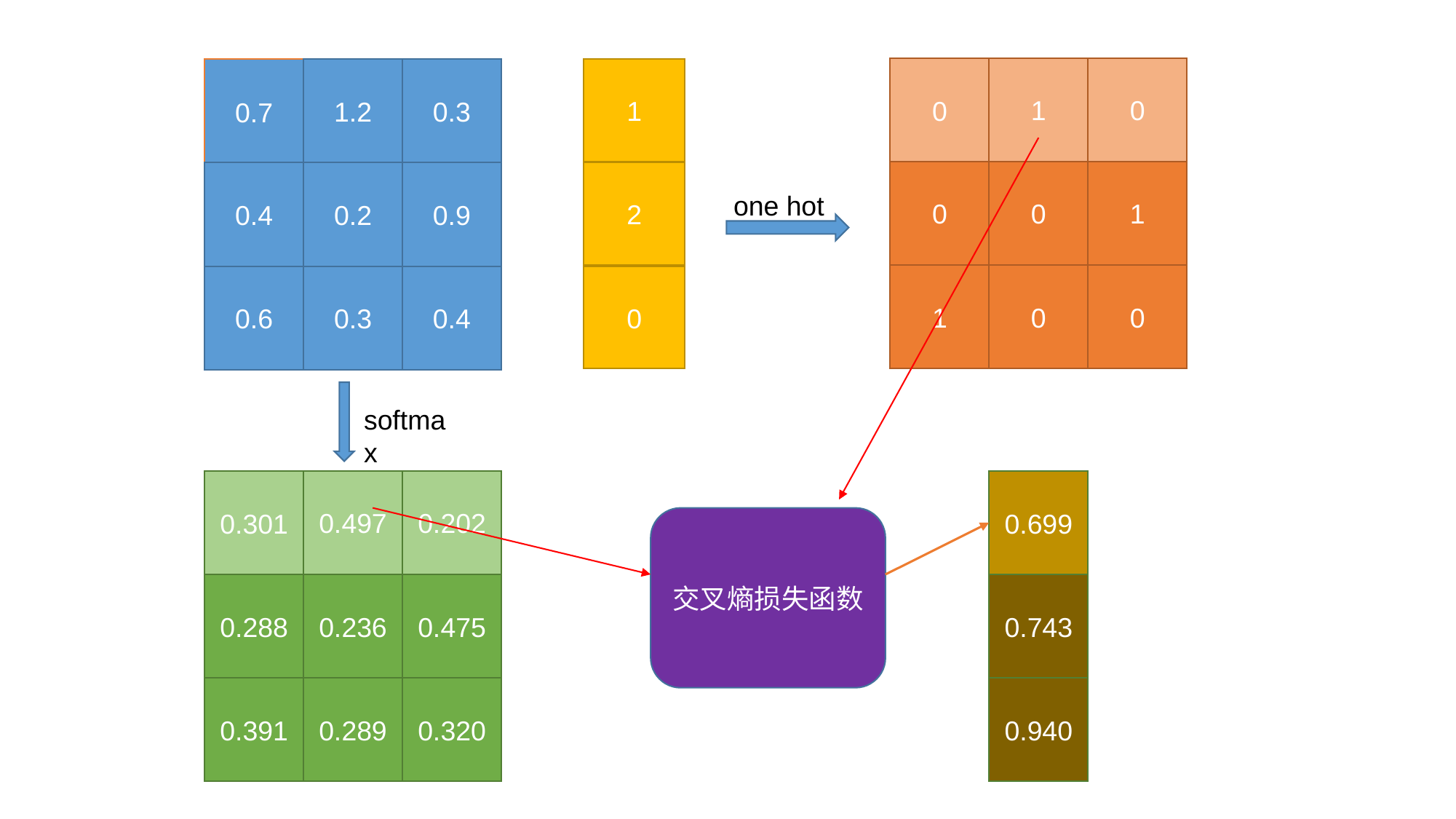

0
0
1
0.7
1
0.3
1.2
0
0
1
2
0.4
0.2
0.9
one hot

0
0
1
0.4
0
0.3
0.6

softmax
0.301
0.202
0.497
0.699
交叉熵损失函数
0.288
0.236
0.475
0.743
0.320
0.289
0.391
0.940